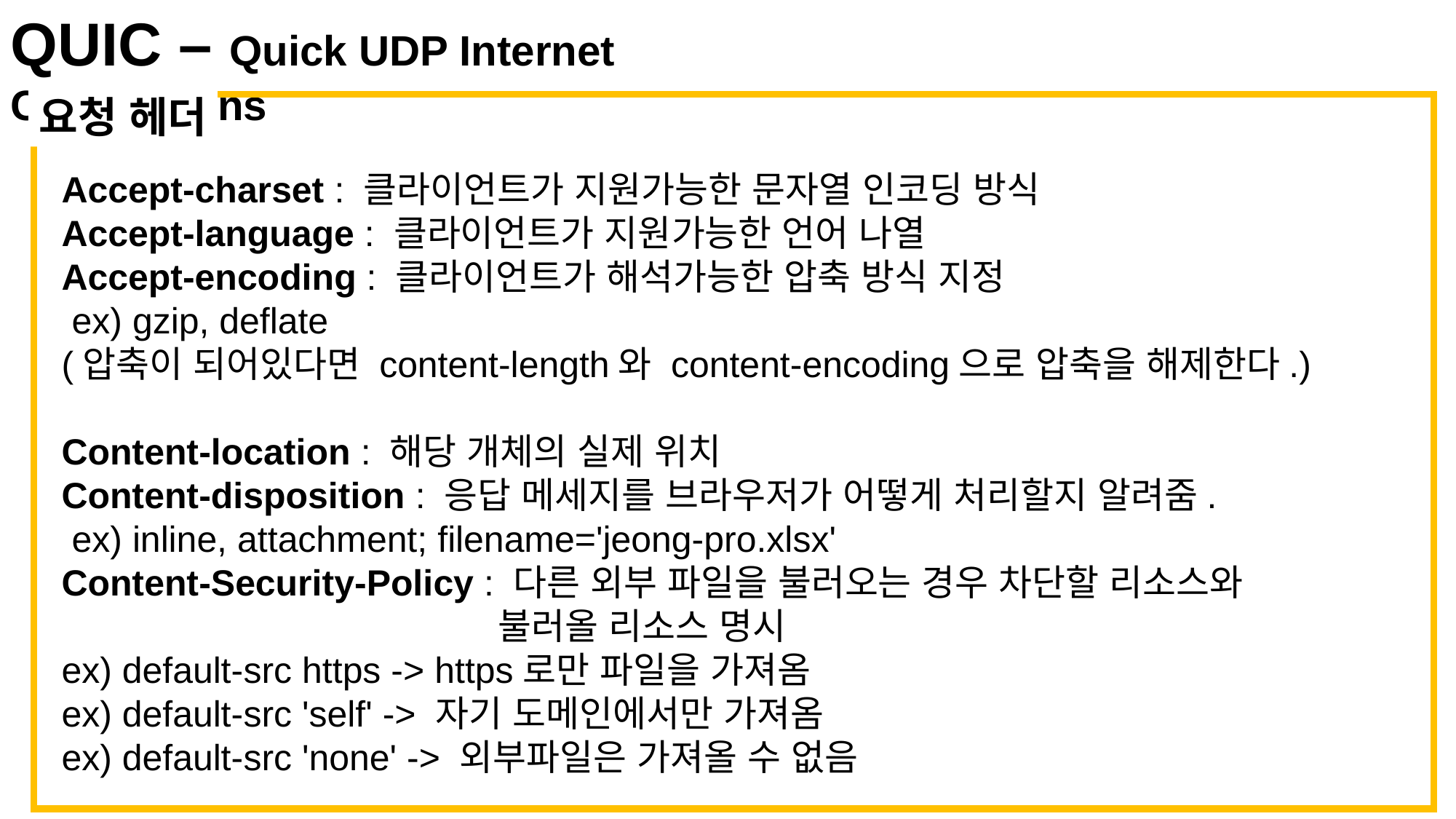

QUIC – Quick UDP Internet Connections
요청 헤더

Accept-charset : 클라이언트가 지원가능한 문자열 인코딩 방식
Accept-language : 클라이언트가 지원가능한 언어 나열
Accept-encoding : 클라이언트가 해석가능한 압축 방식 지정
 ex) gzip, deflate
(압축이 되어있다면 content-length와 content-encoding으로 압축을 해제한다.)

Content-location : 해당 개체의 실제 위치
Content-disposition : 응답 메세지를 브라우저가 어떻게 처리할지 알려줌.
 ex) inline, attachment; filename='jeong-pro.xlsx'
Content-Security-Policy : 다른 외부 파일을 불러오는 경우 차단할 리소스와
				불러올 리소스 명시
ex) default-src https -> https로만 파일을 가져옴
ex) default-src 'self' -> 자기 도메인에서만 가져옴
ex) default-src 'none' -> 외부파일은 가져올 수 없음